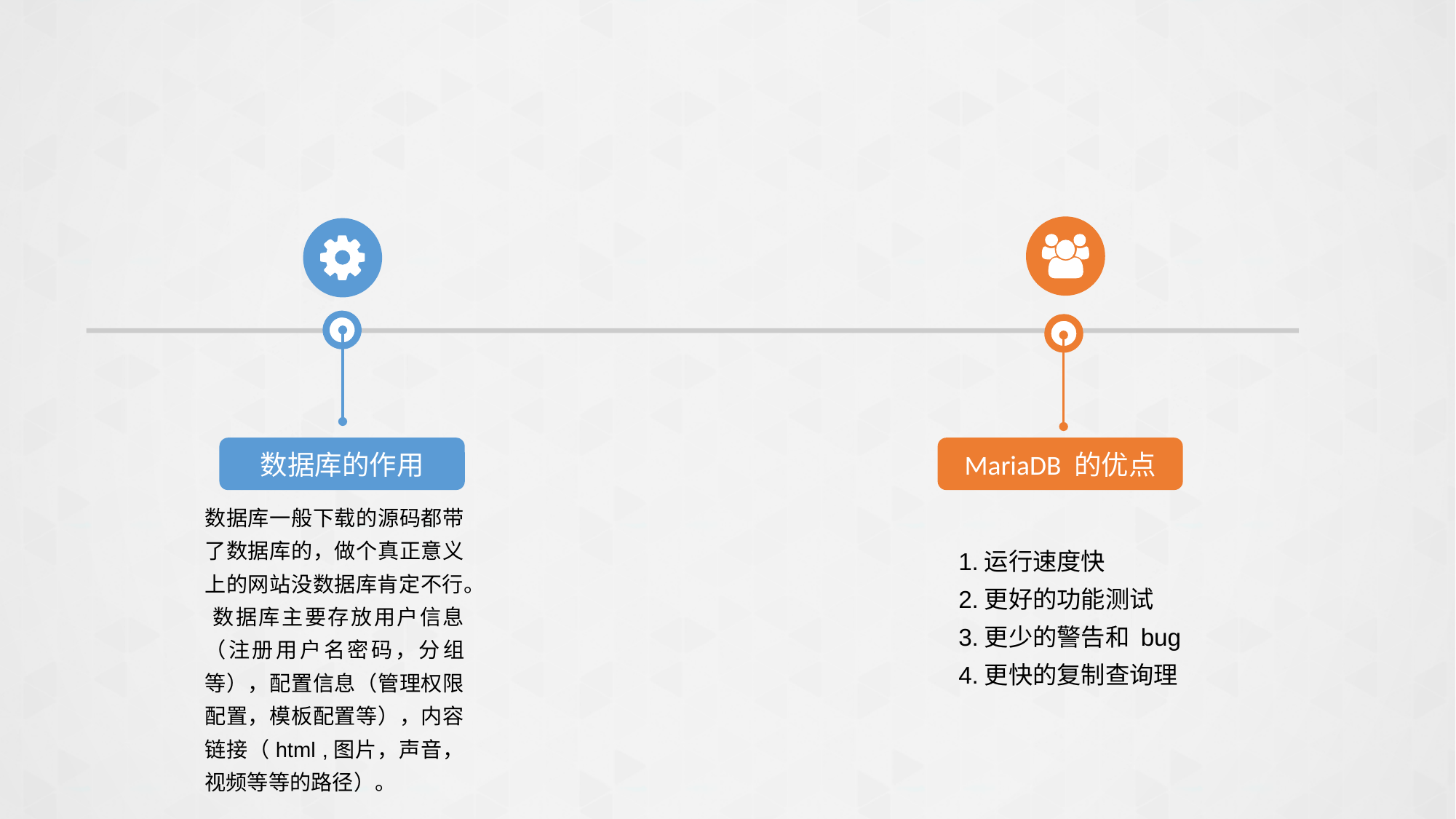

数据库的作用
MariaDB 的优点
数据库一般下载的源码都带了数据库的，做个真正意义上的网站没数据库肯定不行。 数据库主要存放用户信息（注册用户名密码，分组等），配置信息（管理权限配置，模板配置等），内容链接（html ,图片，声音，视频等等的路径）。

 1.运行速度快
 2.更好的功能测试
 3.更少的警告和 bug
 4.更快的复制查询理